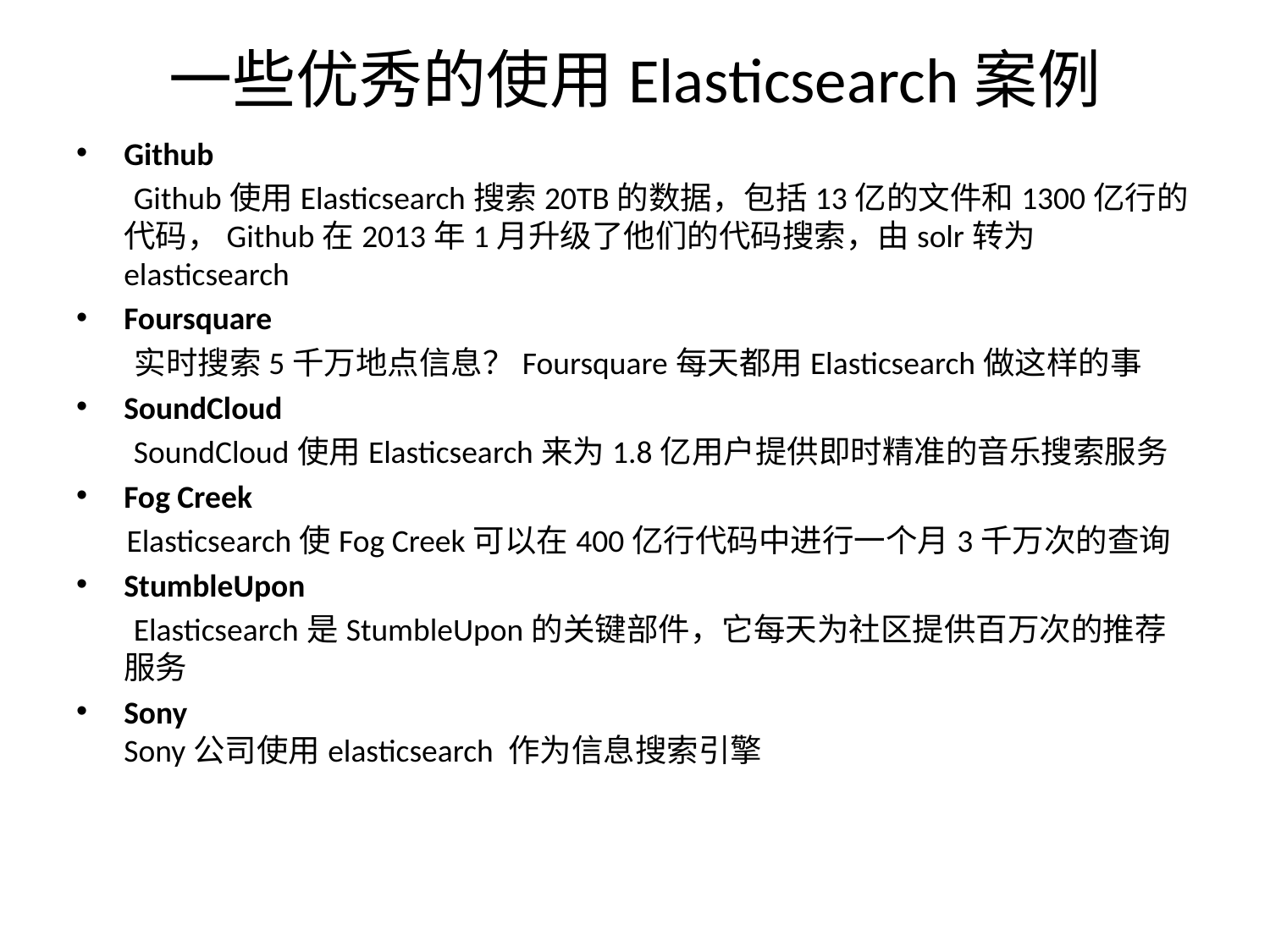

# 一些优秀的使用Elasticsearch案例
Github
        Github使用Elasticsearch搜索20TB的数据，包括13亿的文件和1300亿行的代码，Github在2013年1月升级了他们的代码搜索，由solr转为elasticsearch
Foursquare
       实时搜索5千万地点信息？Foursquare每天都用Elasticsearch做这样的事
SoundCloud
        SoundCloud使用Elasticsearch来为1.8亿用户提供即时精准的音乐搜索服务
Fog Creek
       Elasticsearch使Fog Creek可以在400亿行代码中进行一个月3千万次的查询
StumbleUpon
        Elasticsearch是StumbleUpon的关键部件，它每天为社区提供百万次的推荐服务
Sony
Sony公司使用elasticsearch 作为信息搜索引擎